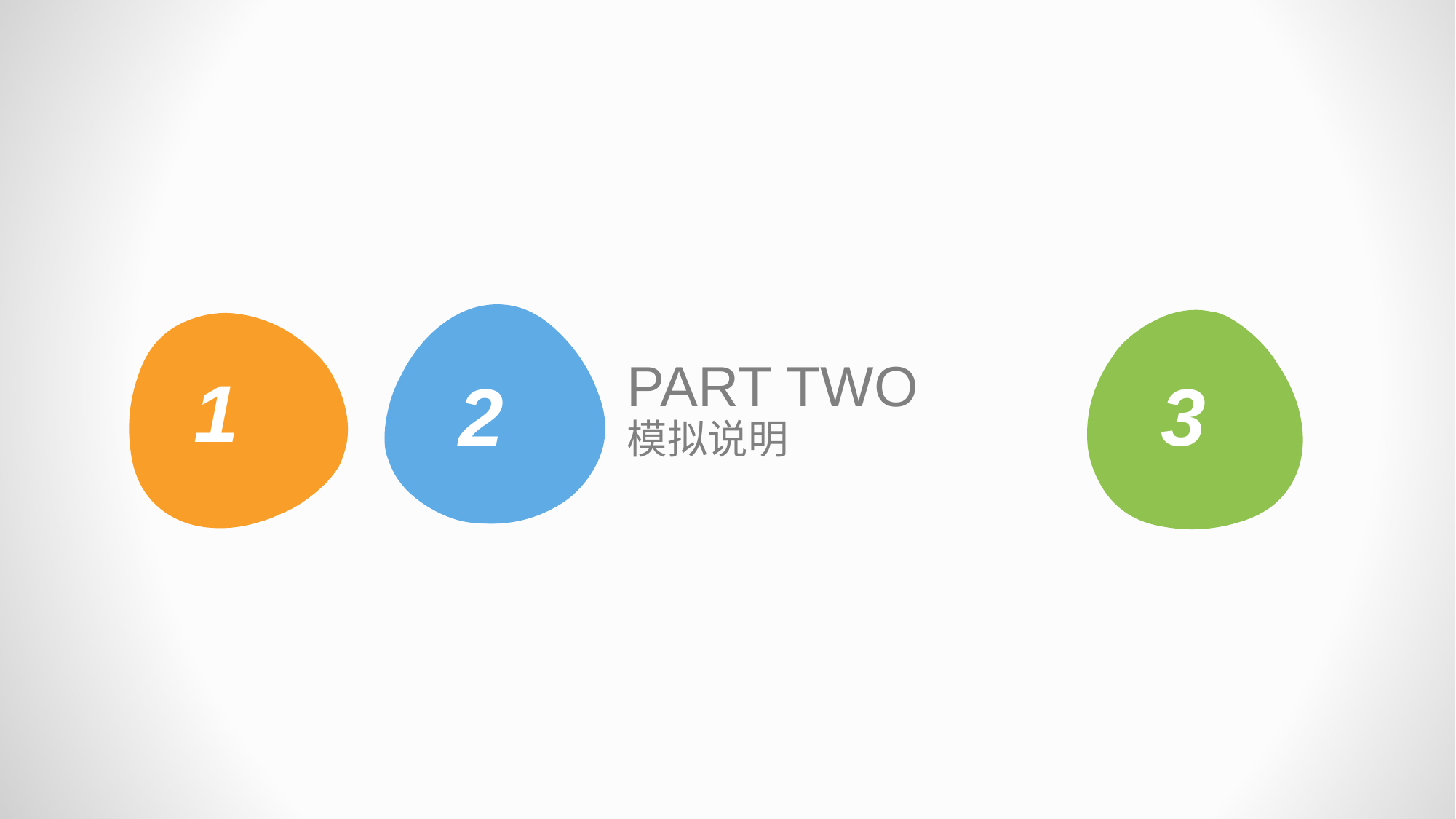

PART TWO
模拟说明
1
2
3
6